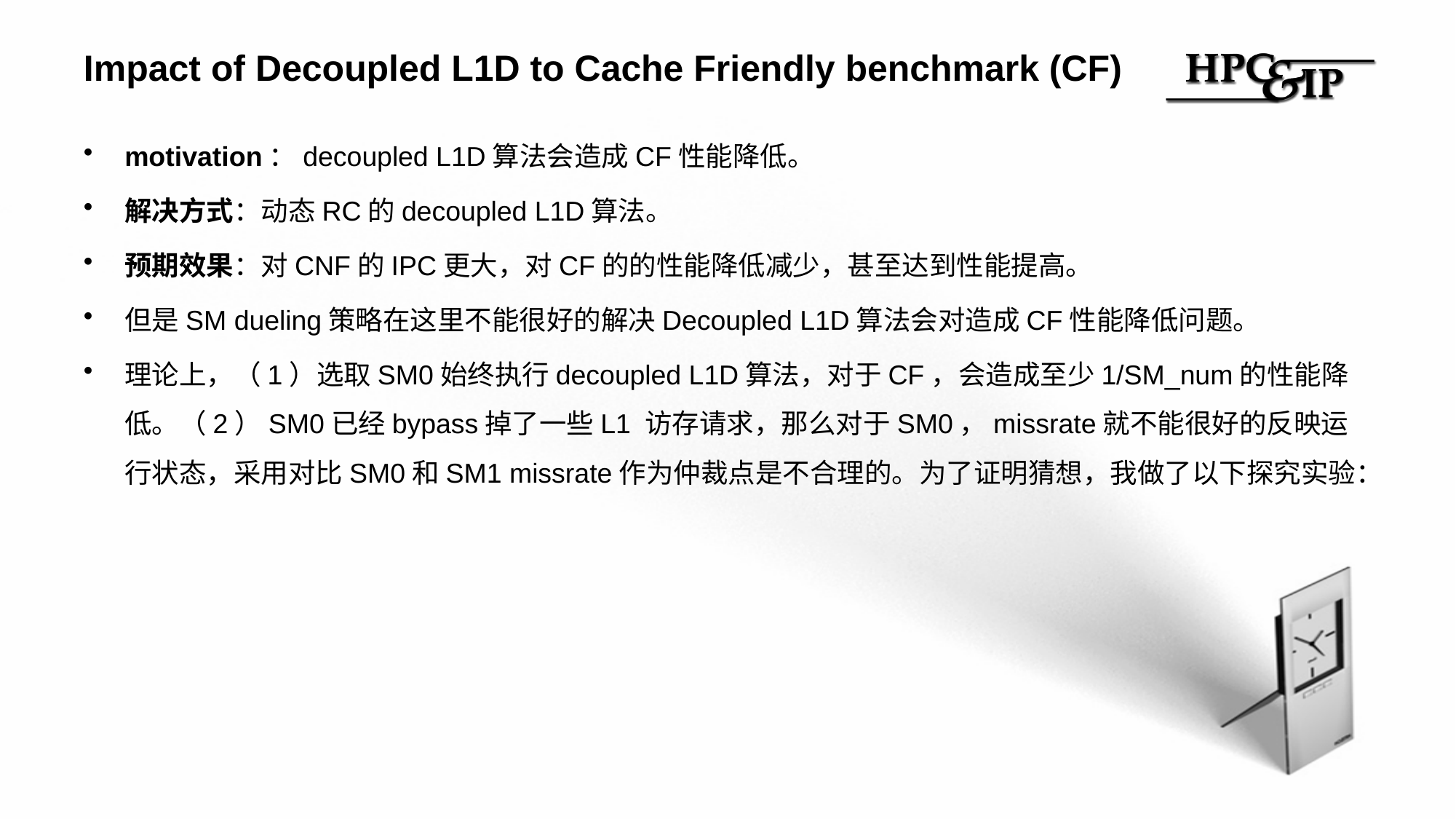

# Impact of Decoupled L1D to Cache Friendly benchmark (CF)
motivation：decoupled L1D算法会造成CF性能降低。
解决方式：动态RC的decoupled L1D算法。
预期效果：对CNF的IPC更大，对CF的的性能降低减少，甚至达到性能提高。
但是SM dueling策略在这里不能很好的解决Decoupled L1D算法会对造成CF性能降低问题。
理论上，（1）选取SM0始终执行decoupled L1D算法，对于CF，会造成至少1/SM_num的性能降低。（2）SM0已经bypass掉了一些L1 访存请求，那么对于SM0，missrate就不能很好的反映运行状态，采用对比SM0和SM1 missrate作为仲裁点是不合理的。为了证明猜想，我做了以下探究实验：